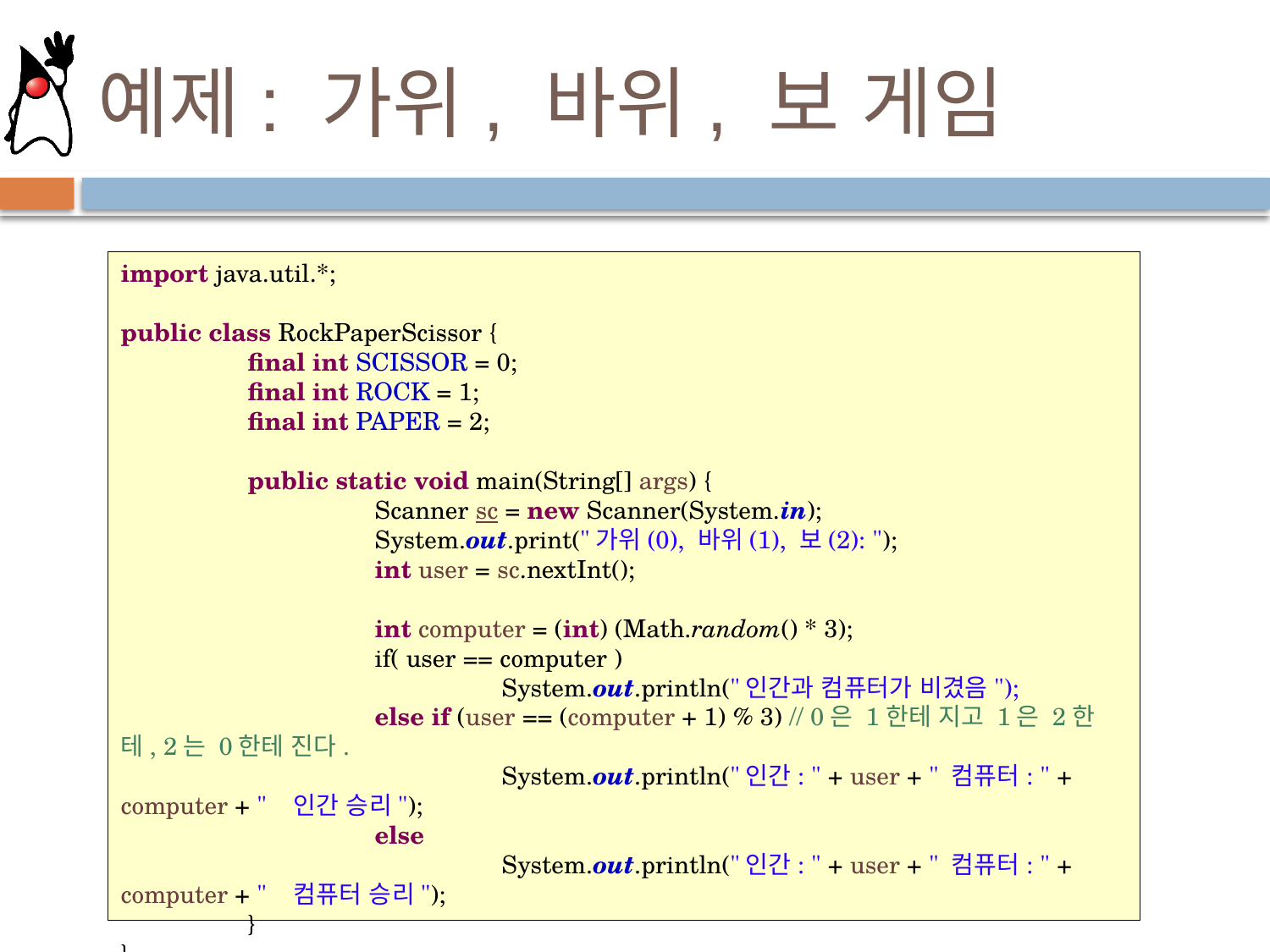

# 예제: 가위, 바위, 보 게임
import java.util.*;

public class RockPaperScissor {
	final int SCISSOR = 0;
	final int ROCK = 1;
	final int PAPER = 2;

	public static void main(String[] args) {
		Scanner sc = new Scanner(System.in);
		System.out.print("가위(0), 바위(1), 보(2): ");
		int user = sc.nextInt();

		int computer = (int) (Math.random() * 3);
		if( user == computer )
			System.out.println("인간과 컴퓨터가 비겼음");
		else if (user == (computer + 1) % 3) // 0은 1한테 지고 1은 2한테, 2는 0한테 진다.
			System.out.println("인간: " + user + " 컴퓨터: " + computer + "   인간 승리");
		else
			System.out.println("인간: " + user + " 컴퓨터: " + computer + "   컴퓨터 승리");
	}
}